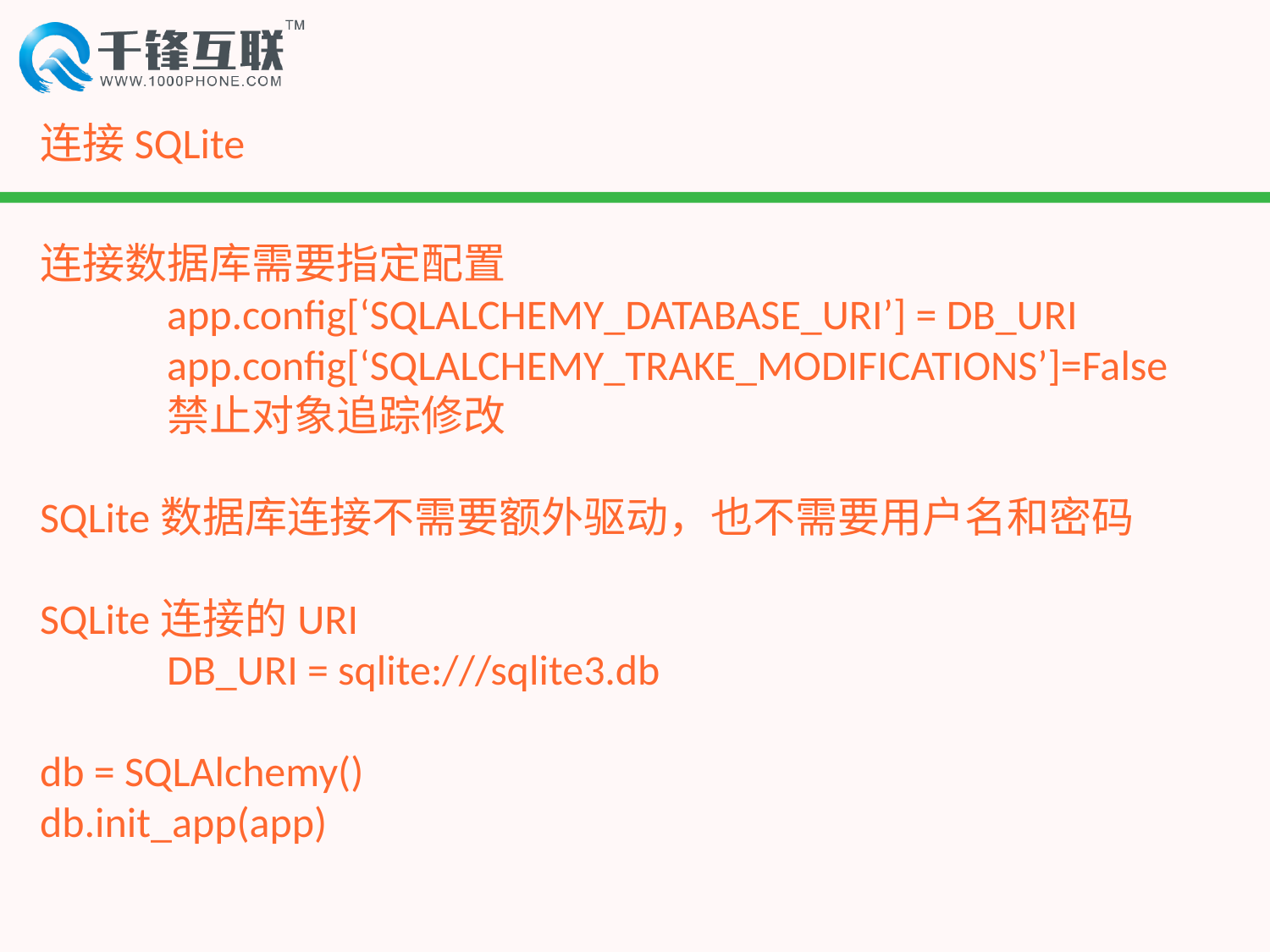

# 连接SQLite
连接数据库需要指定配置
	app.config[‘SQLALCHEMY_DATABASE_URI’] = DB_URI
	app.config[‘SQLALCHEMY_TRAKE_MODIFICATIONS’]=False
	禁止对象追踪修改

SQLite数据库连接不需要额外驱动，也不需要用户名和密码

SQLite连接的URI
	DB_URI = sqlite:///sqlite3.db

db = SQLAlchemy()
db.init_app(app)